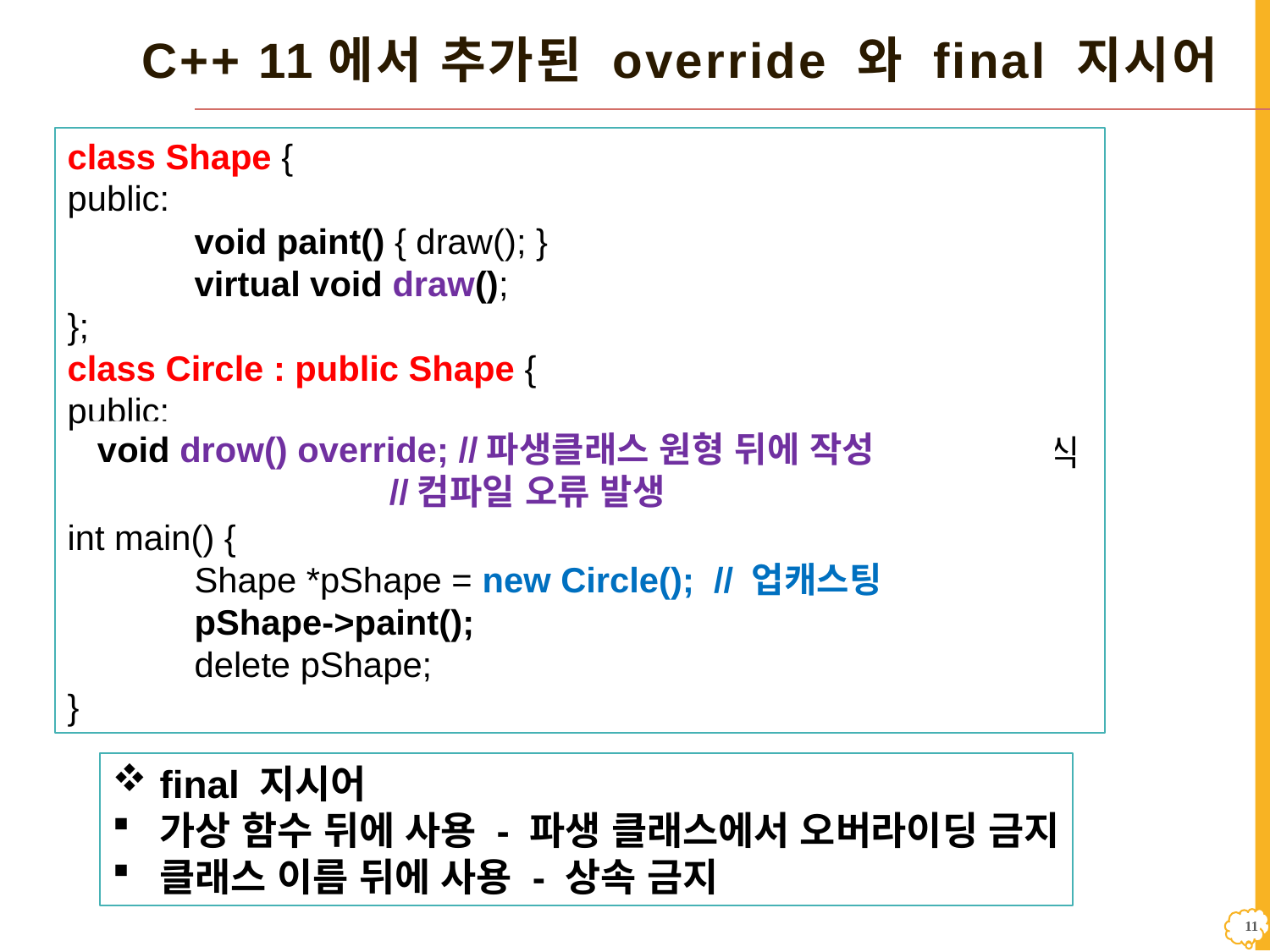

# C++ 11에서 추가된 override 와 final 지시어
class Shape {
public:
	void paint() { draw(); }
	virtual void draw();
};
class Circle : public Shape {
public:
	 void drow(); //오버라이딩이 아닌 새로운 멤버 함수로 인식
		};
int main() {
	Shape *pShape = new Circle();  // 업캐스팅
	pShape->paint();
	delete pShape;
}
void drow() override; //파생클래스 원형 뒤에 작성
                              //컴파일 오류 발생
final 지시어
가상 함수 뒤에 사용 - 파생 클래스에서 오버라이딩 금지
클래스 이름 뒤에 사용 - 상속 금지
11